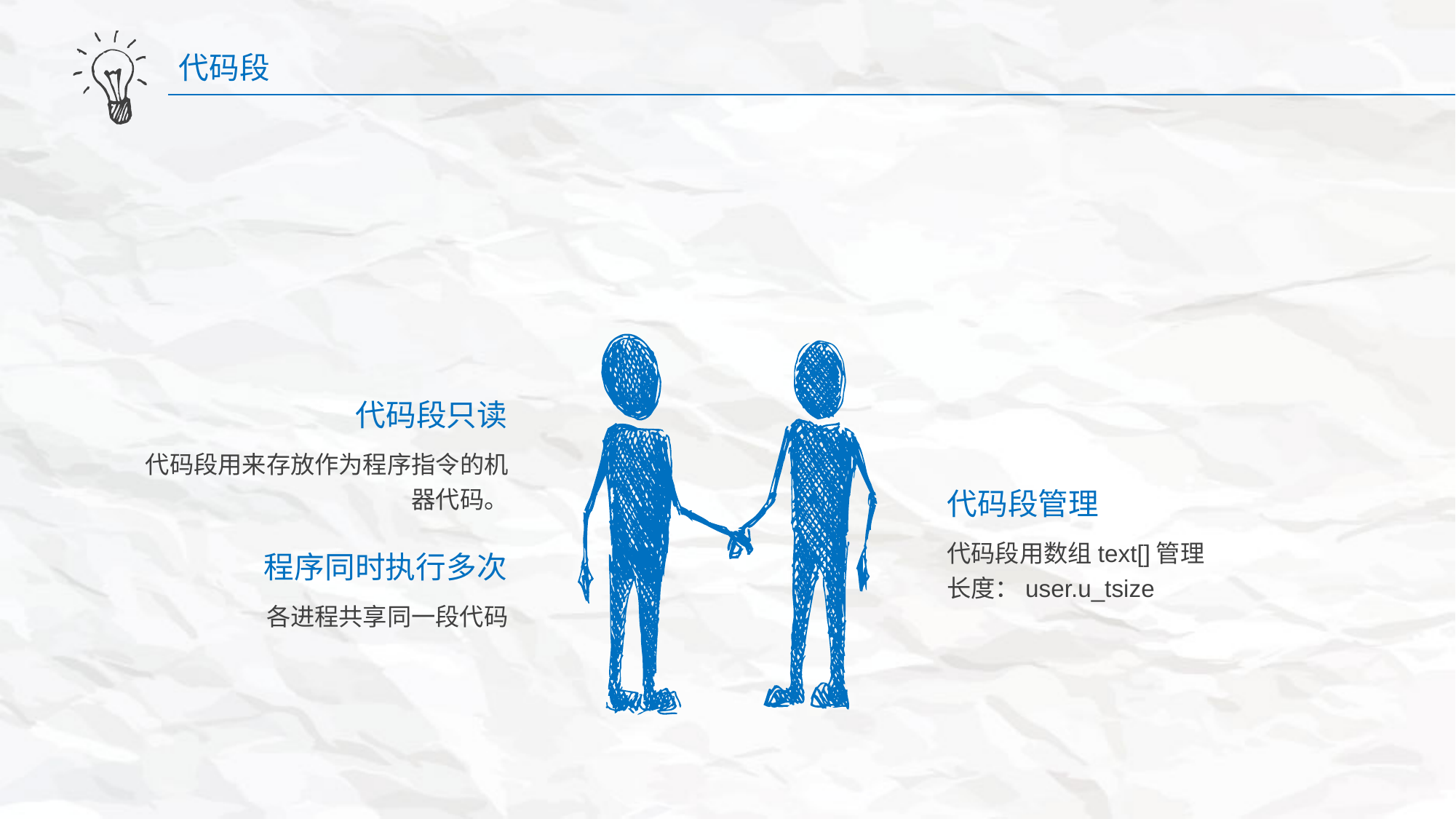

代码段

代码段只读
代码段用来存放作为程序指令的机器代码。
代码段管理
代码段用数组text[]管理
长度：user.u_tsize
程序同时执行多次
各进程共享同一段代码